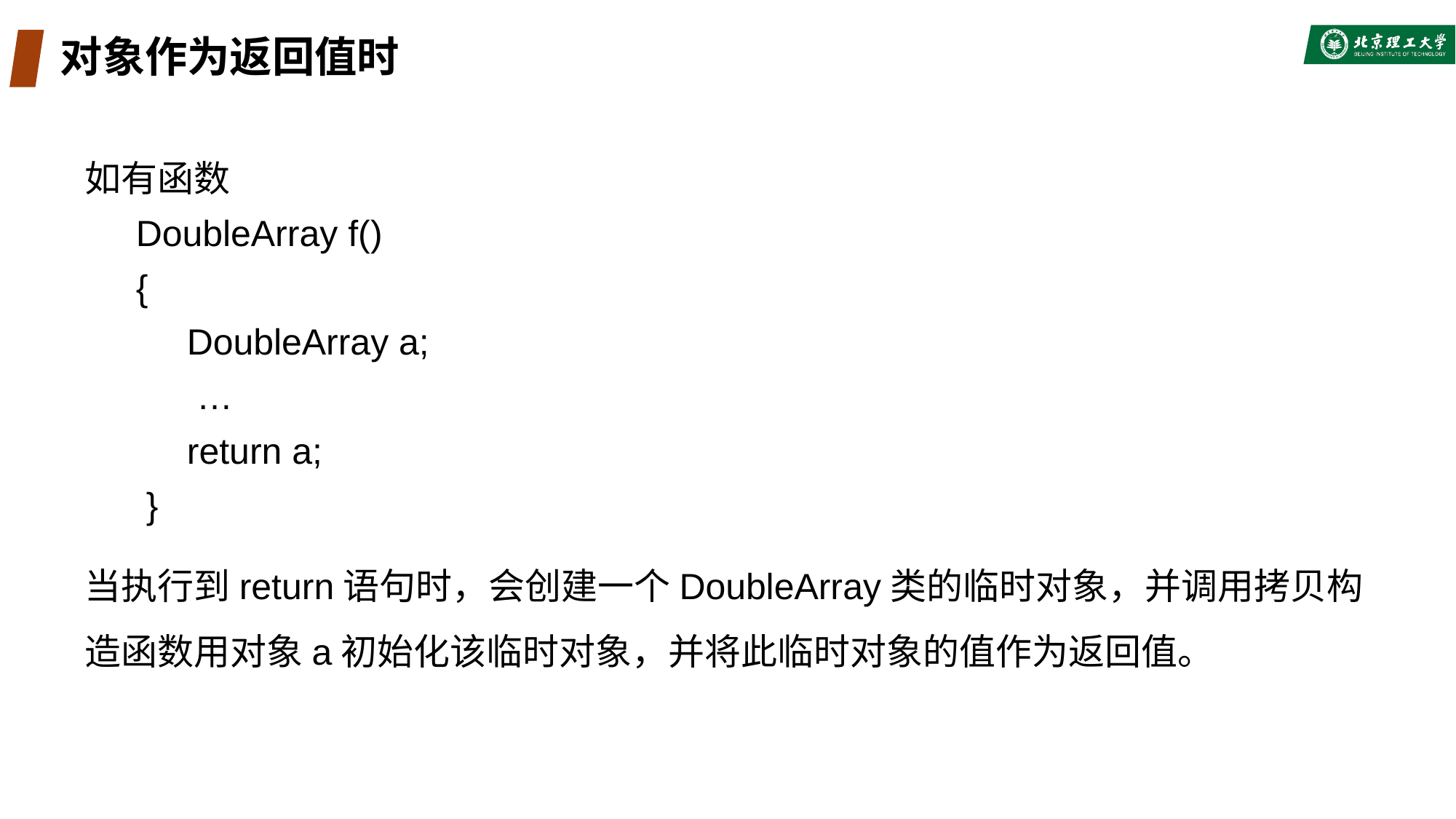

# 对象作为返回值时
如有函数
     DoubleArray f()
     {
          DoubleArray a;
           …
          return a;
      }
当执行到return语句时，会创建一个DoubleArray类的临时对象，并调用拷贝构造函数用对象a初始化该临时对象，并将此临时对象的值作为返回值。